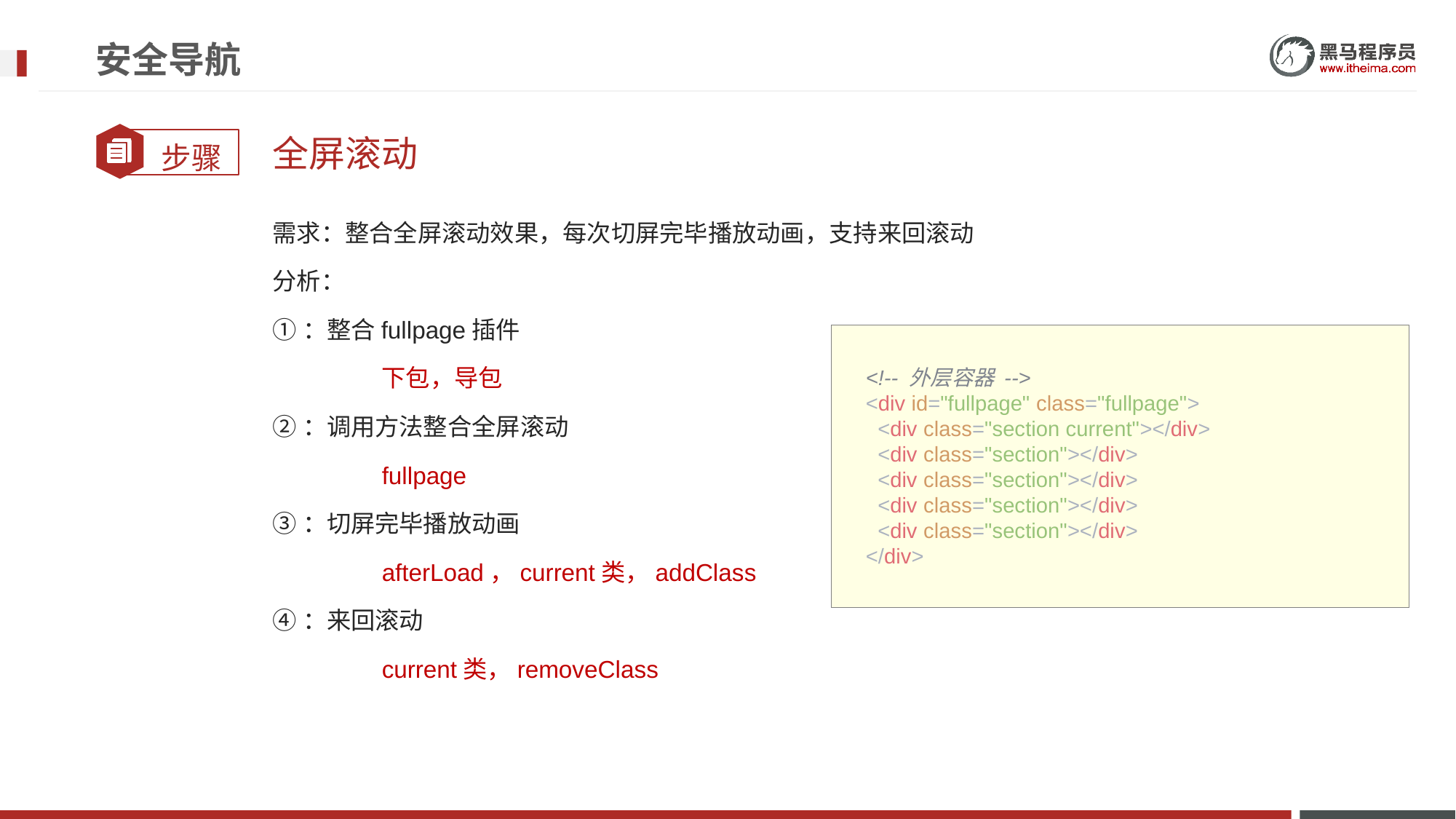

# 安全导航
全屏滚动
需求：整合全屏滚动效果，每次切屏完毕播放动画，支持来回滚动
分析：
①：整合fullpage插件
	下包，导包
②：调用方法整合全屏滚动
	fullpage
③：切屏完毕播放动画
	afterLoad，current类，addClass
④：来回滚动
	current类，removeClass

    <!-- 外层容器 -->
    <div id="fullpage" class="fullpage">
      <div class="section current"></div>
      <div class="section"></div>
      <div class="section"></div>
      <div class="section"></div>
      <div class="section"></div>
    </div>